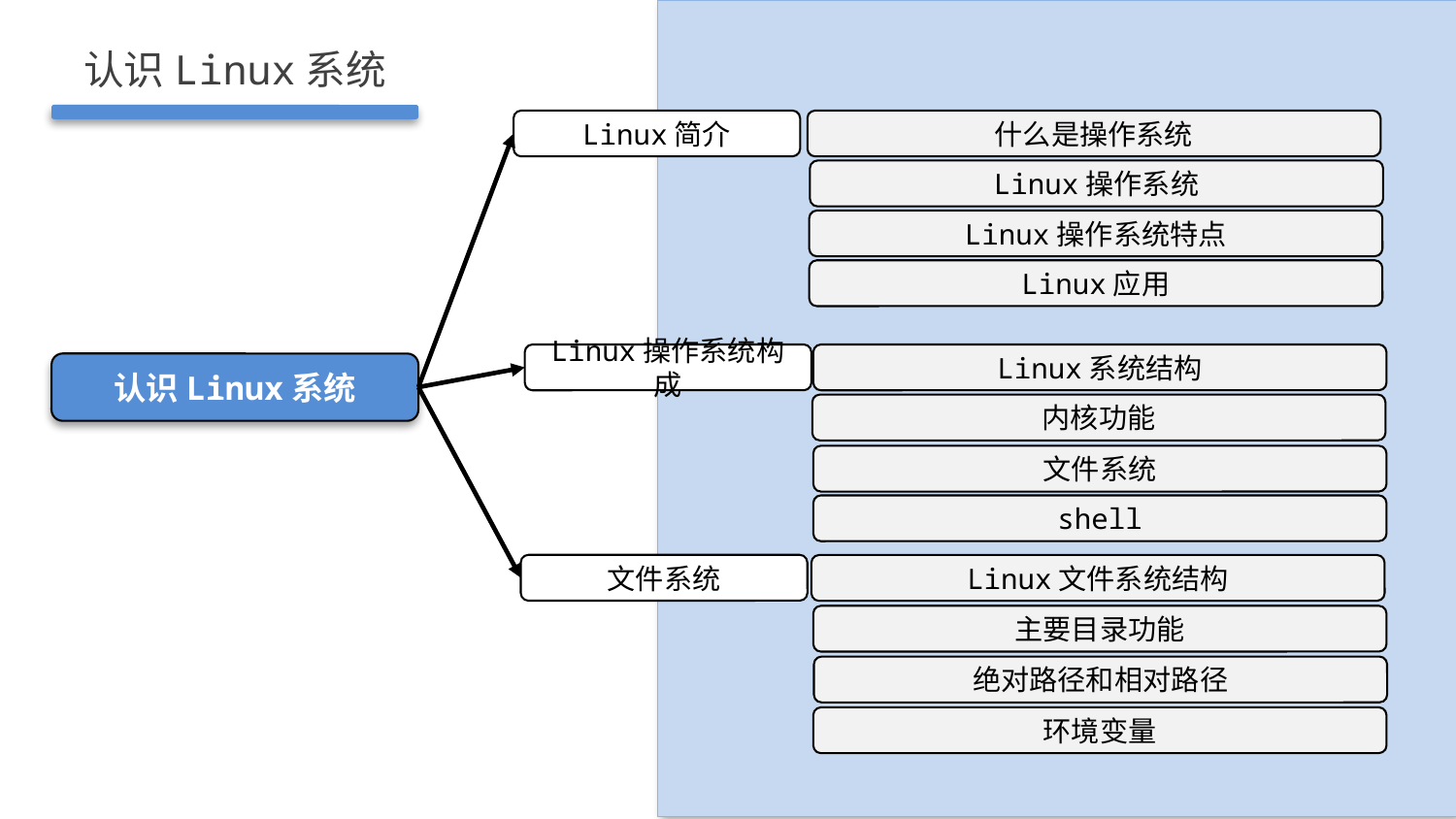

认识Linux系统
Linux简介
什么是操作系统
Linux操作系统
Linux操作系统特点
Linux应用
Linux操作系统构成
Linux系统结构
认识Linux系统
内核功能
文件系统
shell
文件系统
Linux文件系统结构
主要目录功能
绝对路径和相对路径
环境变量